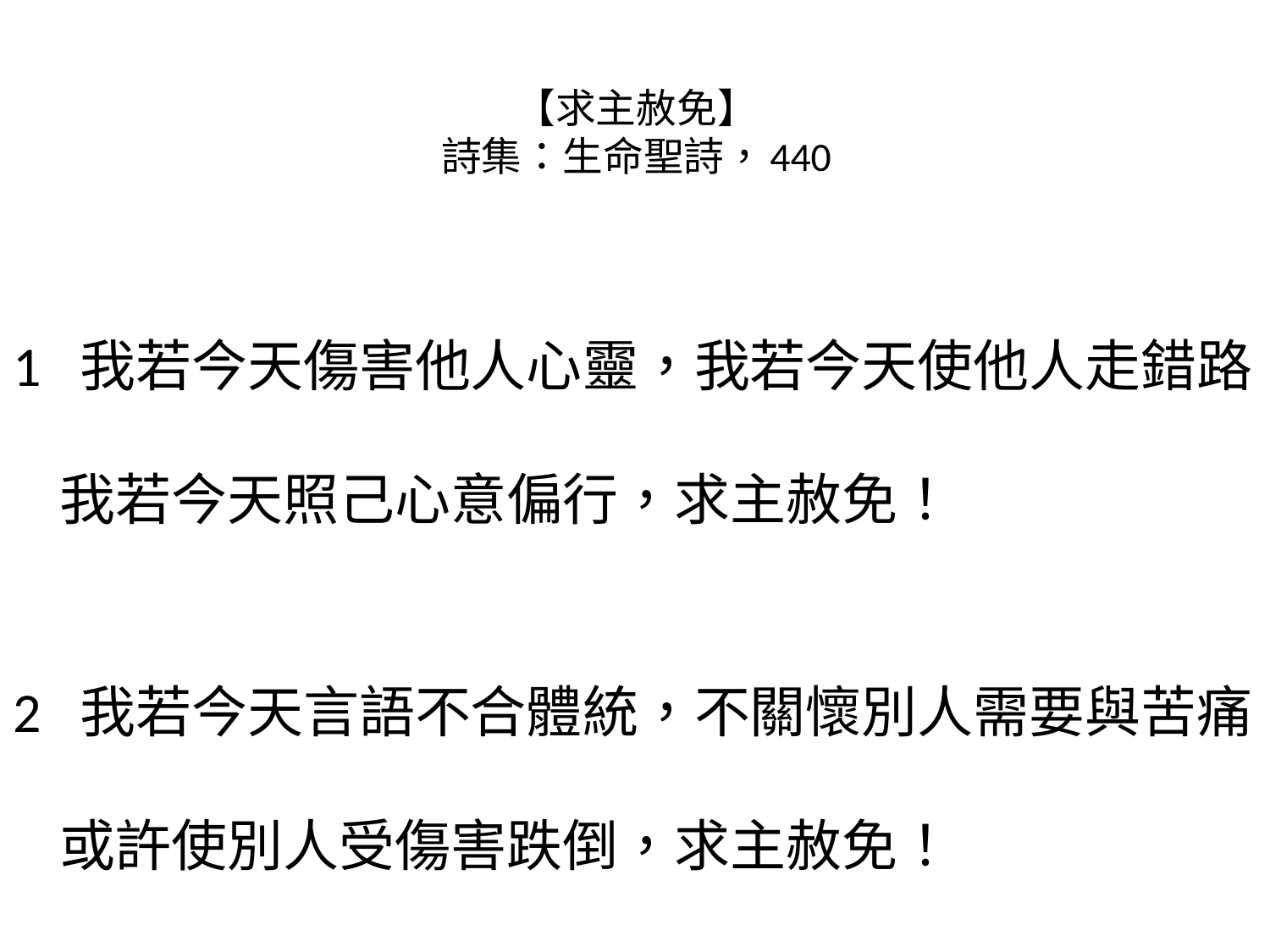

# 【求主赦免】 詩集：生命聖詩，440
1  我若今天傷害他人心靈，我若今天使他人走錯路，
我若今天照己心意偏行，求主赦免！
2  我若今天言語不合體統，不關懷別人需要與苦痛，
或許使別人受傷害跌倒，求主赦免！